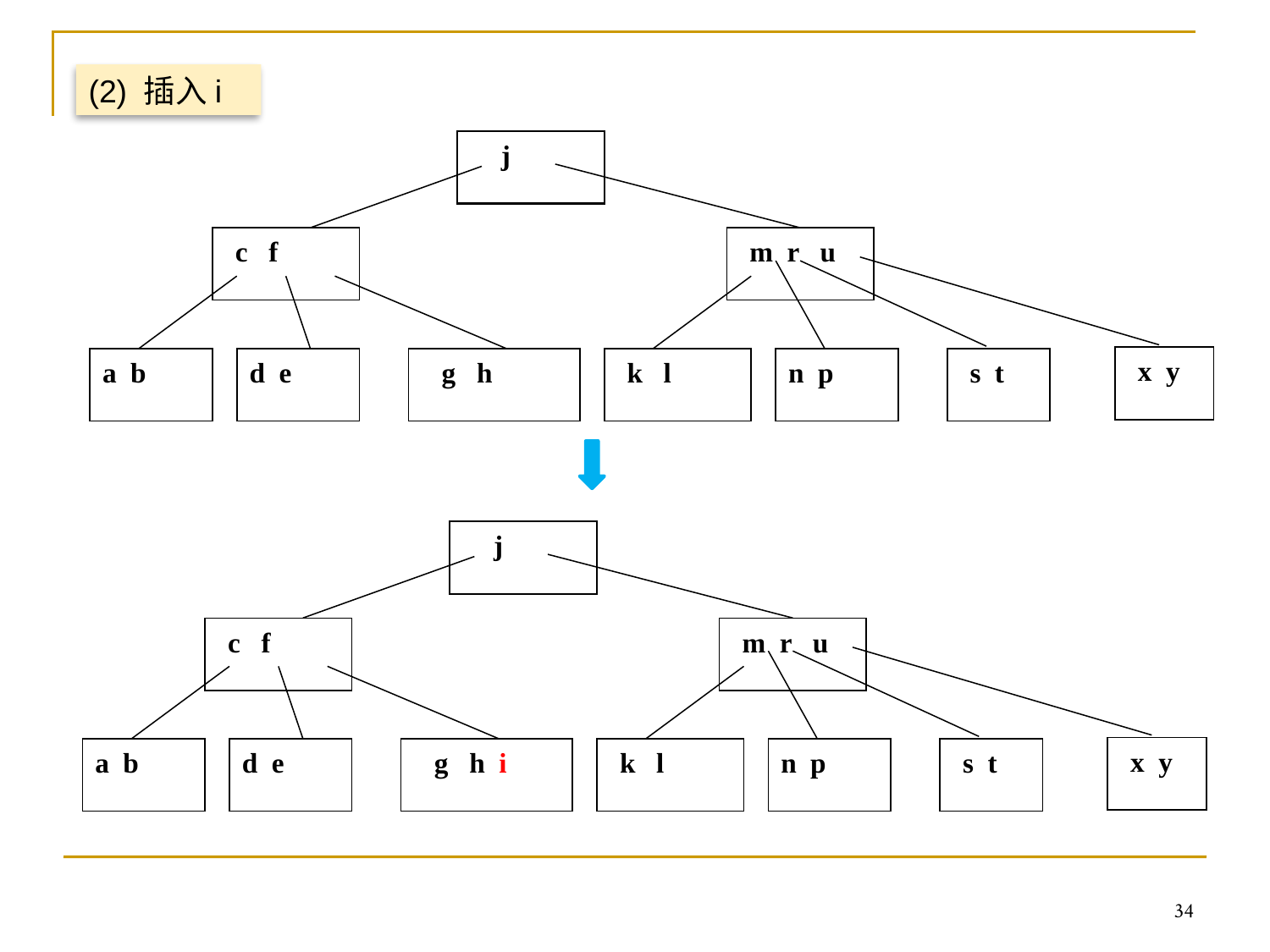

(2) 插入i
j

c   f
m  r   u

x  y
a  b
d  e
g   h
k   l
n  p
s  t

j

c   f
m  r   u

x  y
a  b
d  e
g   h  i
k   l
n  p
s  t
34